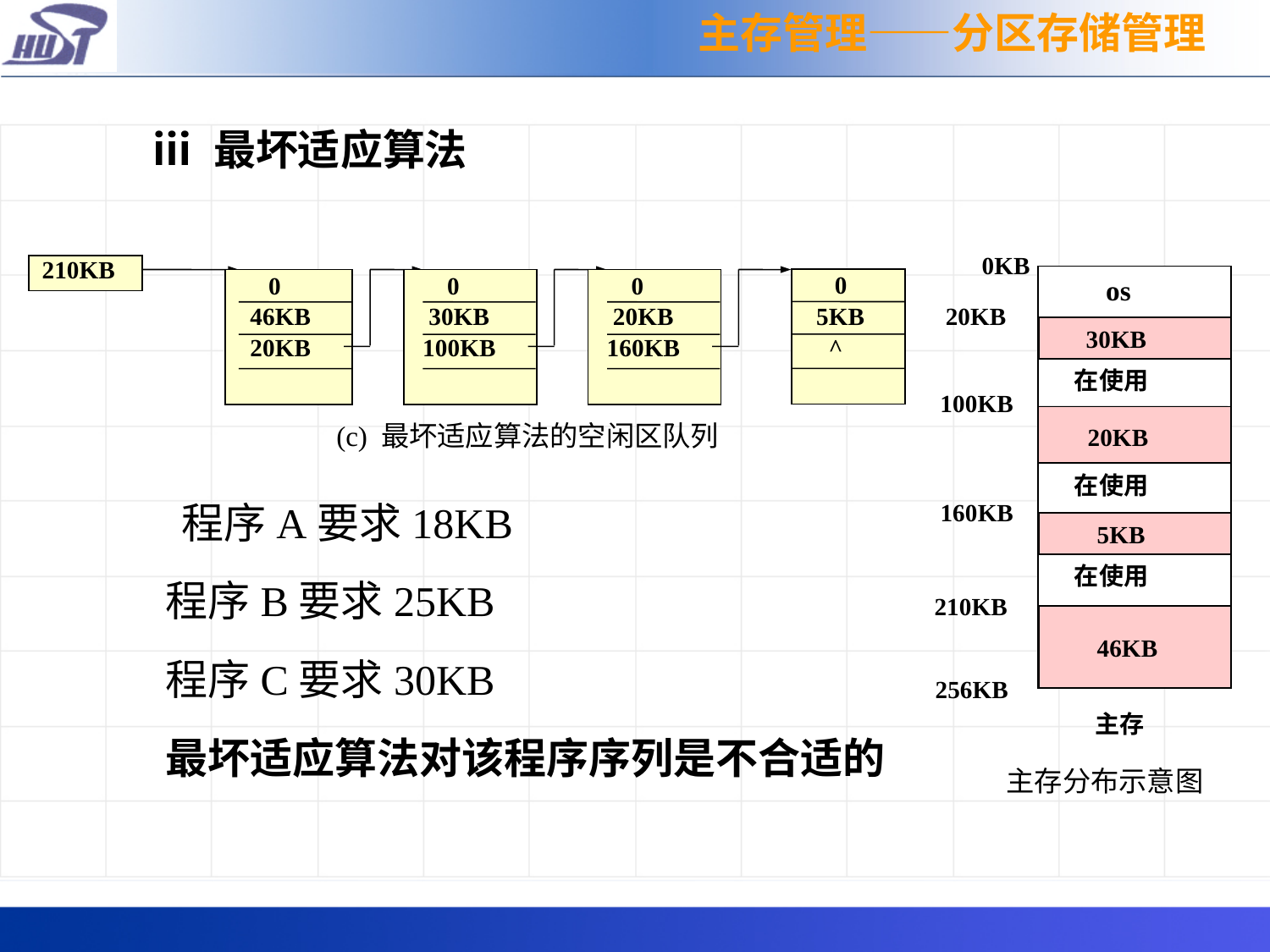

主存管理——分区存储管理
ⅲ 最坏适应算法
0KB
         os

20KB

30KB

在使用
100KB

20KB

在使用
160KB

5KB

在使用
210KB

46KB
256KB
主存

210KB
     0
  5KB
    ^

     0
  46KB
  20KB

     0
  30KB
 100KB

     0
  20KB
 160KB

(c) 最坏适应算法的空闲区队列
     程序A要求18KB
          程序B要求25KB
          程序C要求30KB
          最坏适应算法对该程序序列是不合适的
主存分布示意图